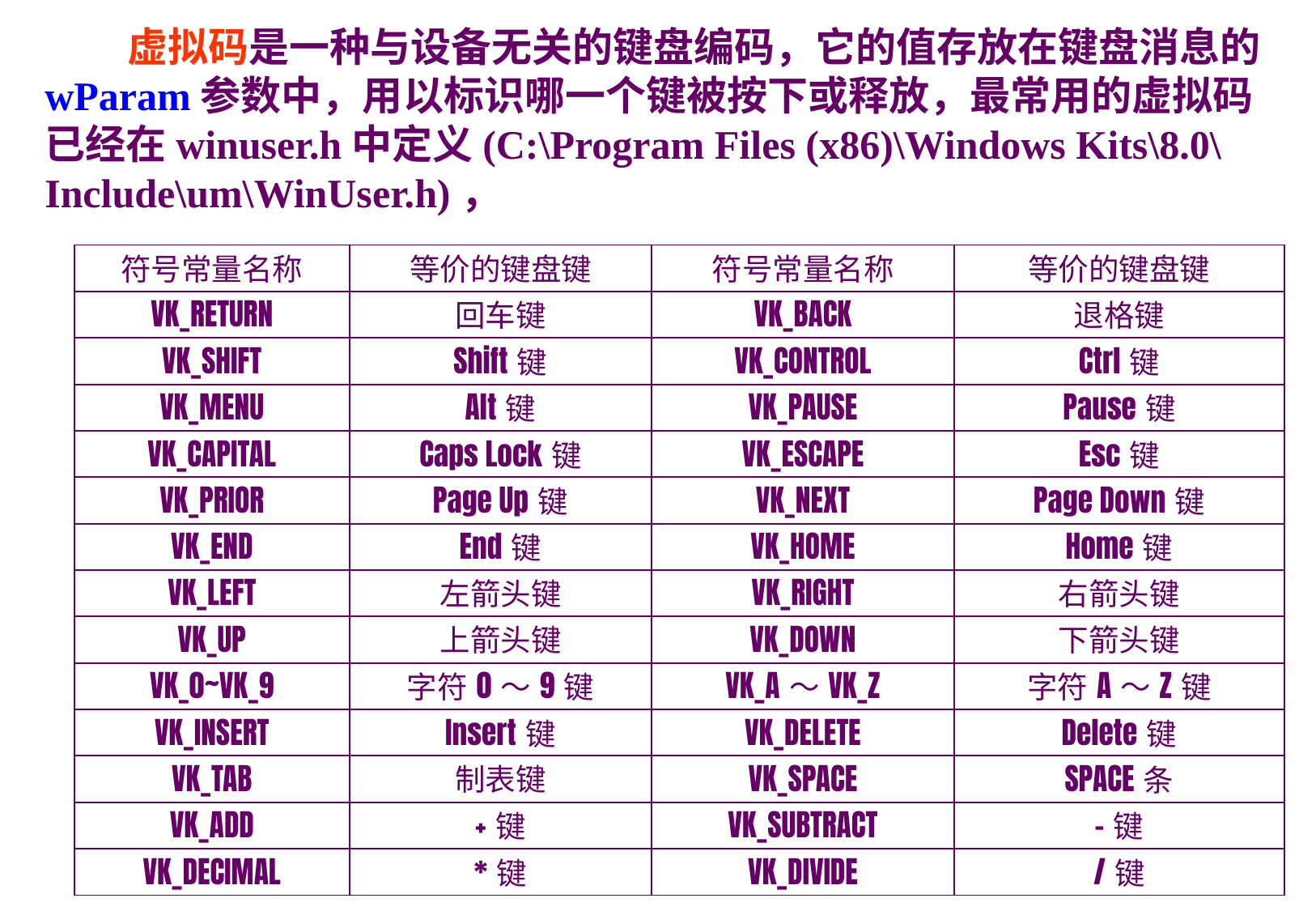

虚拟码是一种与设备无关的键盘编码，它的值存放在键盘消息的wParam参数中，用以标识哪一个键被按下或释放，最常用的虚拟码已经在winuser.h中定义(C:\Program Files (x86)\Windows Kits\8.0\Include\um\WinUser.h)，
| 符号常量名称 | 等价的键盘键 | 符号常量名称 | 等价的键盘键 |
| --- | --- | --- | --- |
| VK\_RETURN | 回车键 | VK\_BACK | 退格键 |
| VK\_SHIFT | Shift键 | VK\_CONTROL | Ctrl键 |
| VK\_MENU | Alt键 | VK\_PAUSE | Pause键 |
| VK\_CAPITAL | Caps Lock键 | VK\_ESCAPE | Esc键 |
| VK\_PRIOR | Page Up键 | VK\_NEXT | Page Down键 |
| VK\_END | End键 | VK\_HOME | Home键 |
| VK\_LEFT | 左箭头键 | VK\_RIGHT | 右箭头键 |
| VK\_UP | 上箭头键 | VK\_DOWN | 下箭头键 |
| VK\_0~VK\_9 | 字符0～9键 | VK\_A～VK\_Z | 字符A～Z键 |
| VK\_INSERT | Insert键 | VK\_DELETE | Delete键 |
| VK\_TAB | 制表键 | VK\_SPACE | SPACE条 |
| VK\_ADD | +键 | VK\_SUBTRACT | -键 |
| VK\_DECIMAL | \*键 | VK\_DIVIDE | /键 |